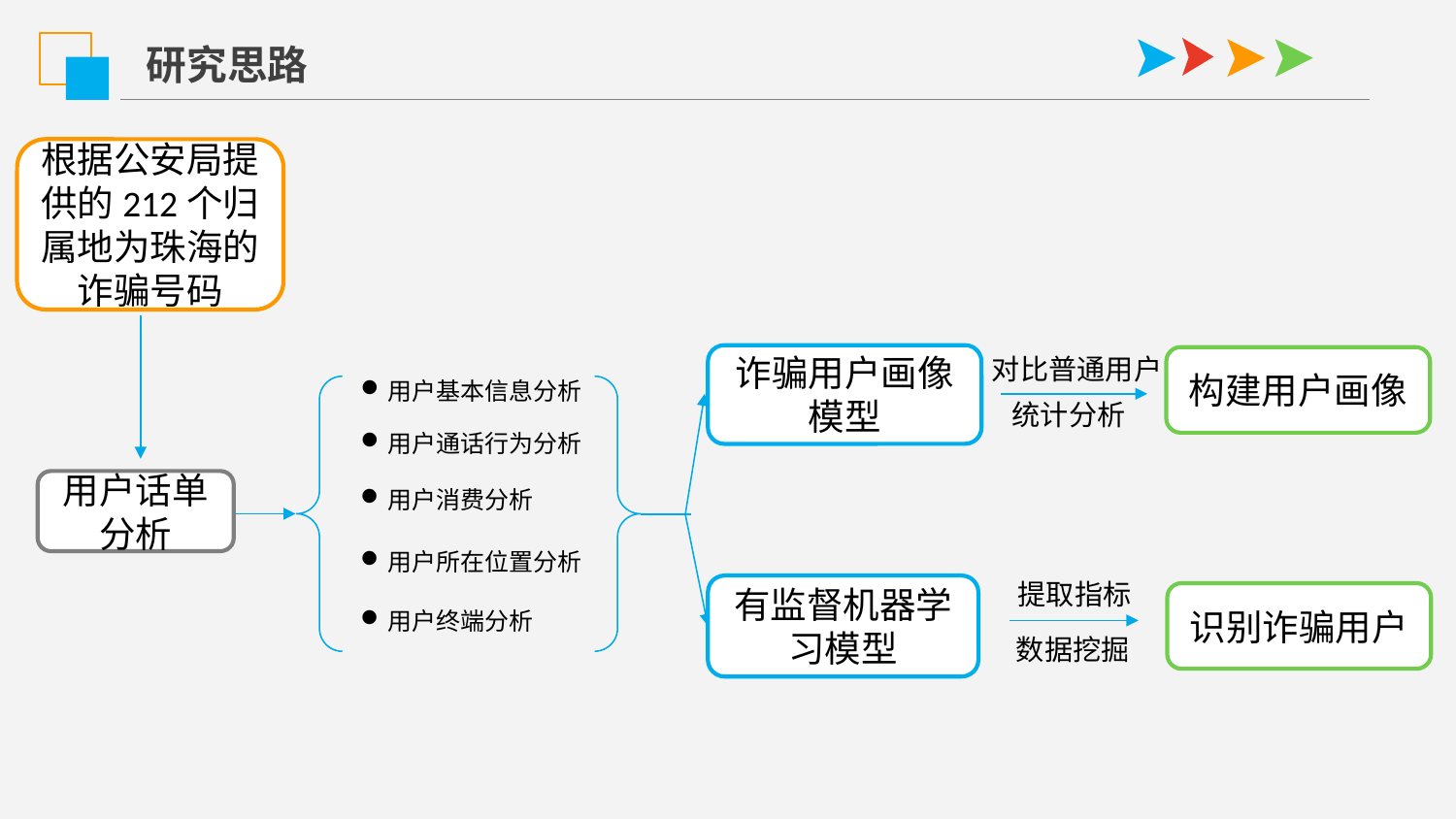

研究思路

根据公安局提供的212个归属地为珠海的诈骗号码
对比普通用户
诈骗用户画像模型
构建用户画像

用户基本信息分析
统计分析
用户通话行为分析
用户话单分析
用户消费分析
用户所在位置分析
提取指标
有监督机器学习模型
识别诈骗用户
用户终端分析
数据挖掘
延迟符号